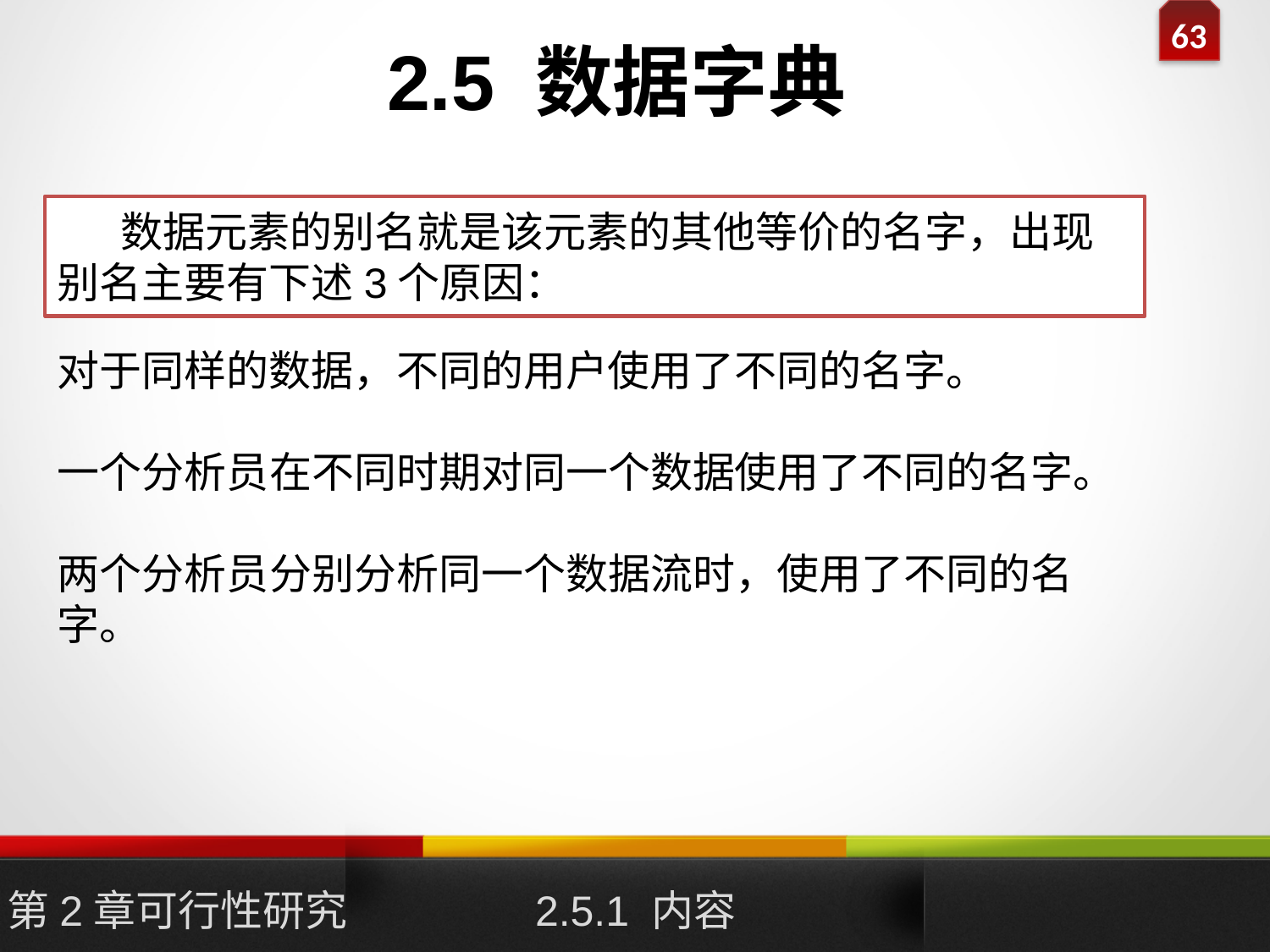

# 2.5 数据字典
数据元素的别名就是该元素的其他等价的名字，出现别名主要有下述3个原因：
对于同样的数据，不同的用户使用了不同的名字。

一个分析员在不同时期对同一个数据使用了不同的名字。

两个分析员分别分析同一个数据流时，使用了不同的名字。
第2章可行性研究
2.5.1 内容